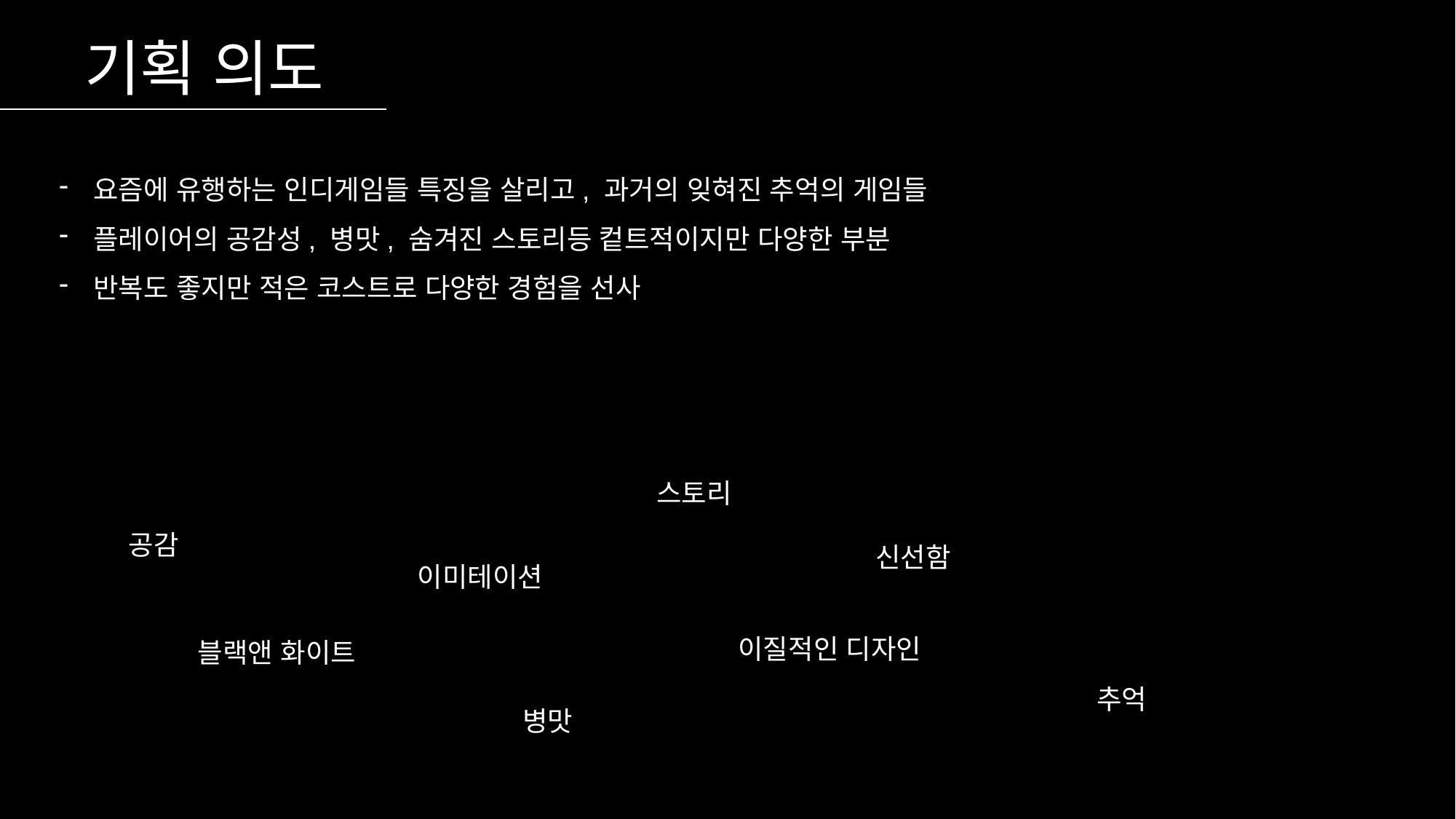

기획 의도

요즘에 유행하는 인디게임들 특징을 살리고, 과거의 잊혀진 추억의 게임들
플레이어의 공감성, 병맛, 숨겨진 스토리등 컽트적이지만 다양한 부분
반복도 좋지만 적은 코스트로 다양한 경험을 선사
스토리
공감
신선함
이미테이션
이질적인 디자인
블랙앤 화이트
추억
병맛